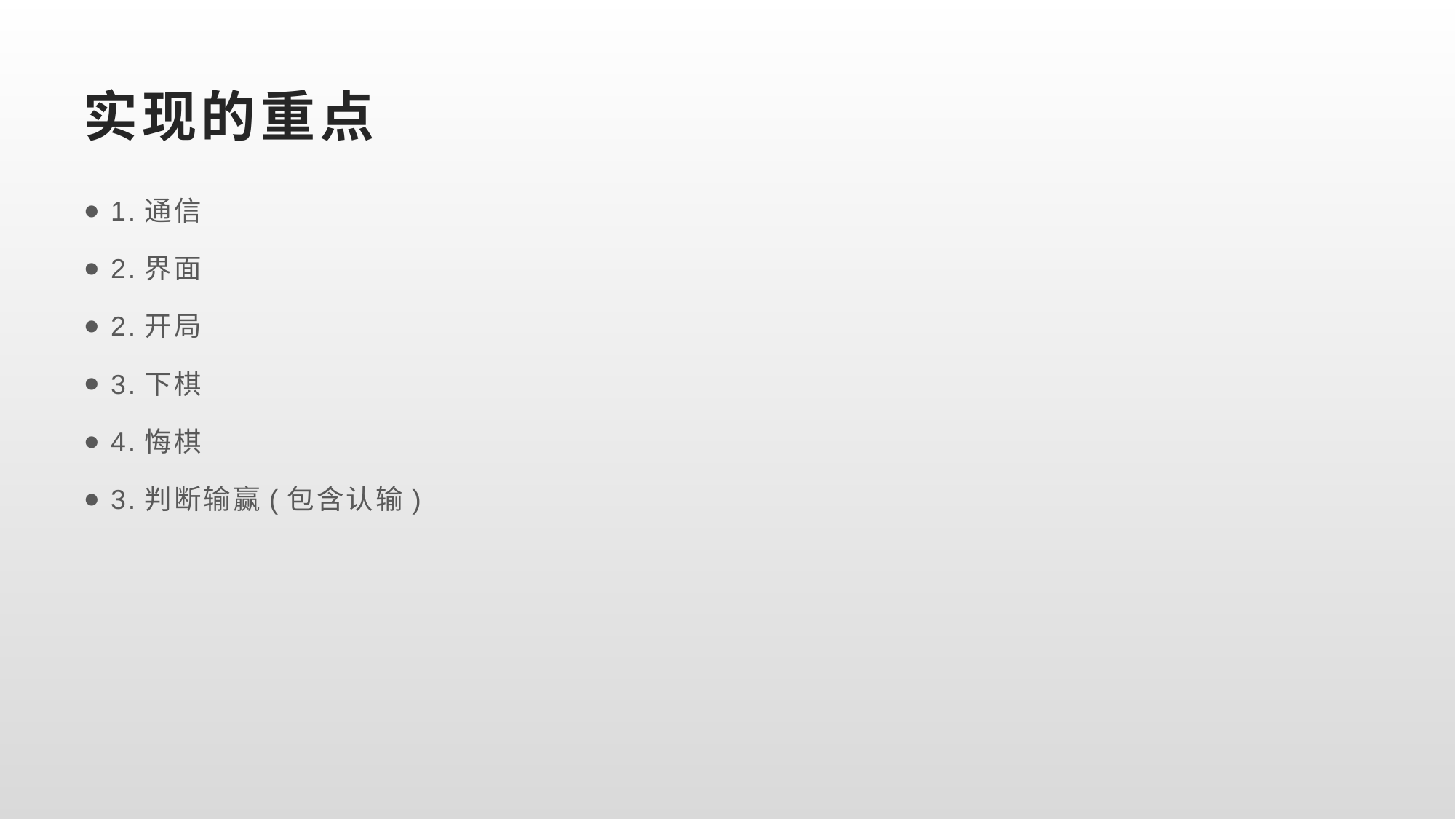

# 实现的重点
1.通信
2.界面
2.开局
3.下棋
4.悔棋
3.判断输赢(包含认输)